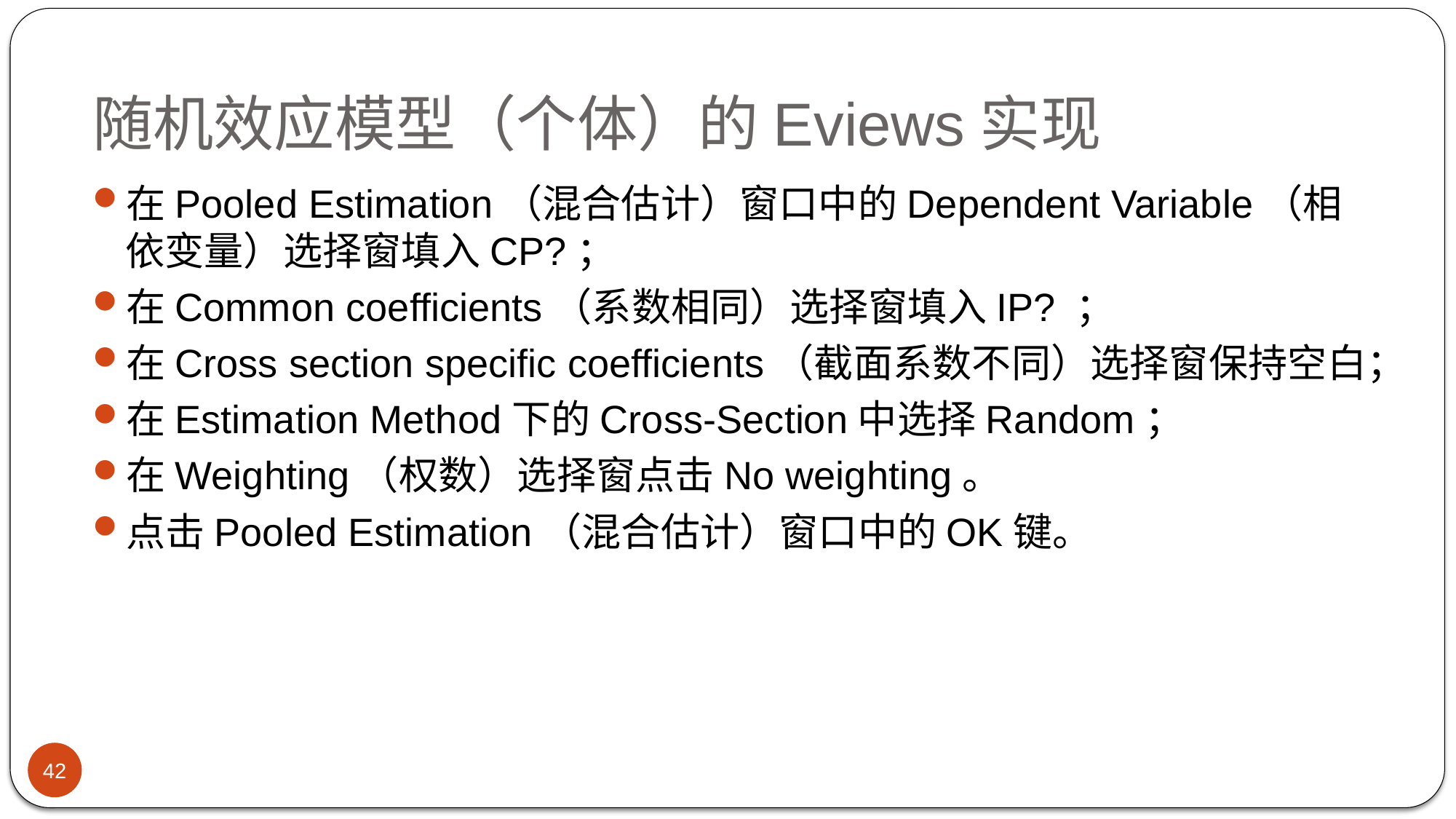

# 随机效应模型（个体）的Eviews实现
在Pooled Estimation（混合估计）窗口中的Dependent Variable（相依变量）选择窗填入CP?；
在Common coefficients（系数相同）选择窗填入IP? ；
在Cross section specific coefficients（截面系数不同）选择窗保持空白；
在Estimation Method下的Cross-Section中选择Random；
在Weighting（权数）选择窗点击No weighting。
点击Pooled Estimation（混合估计）窗口中的OK键。

42